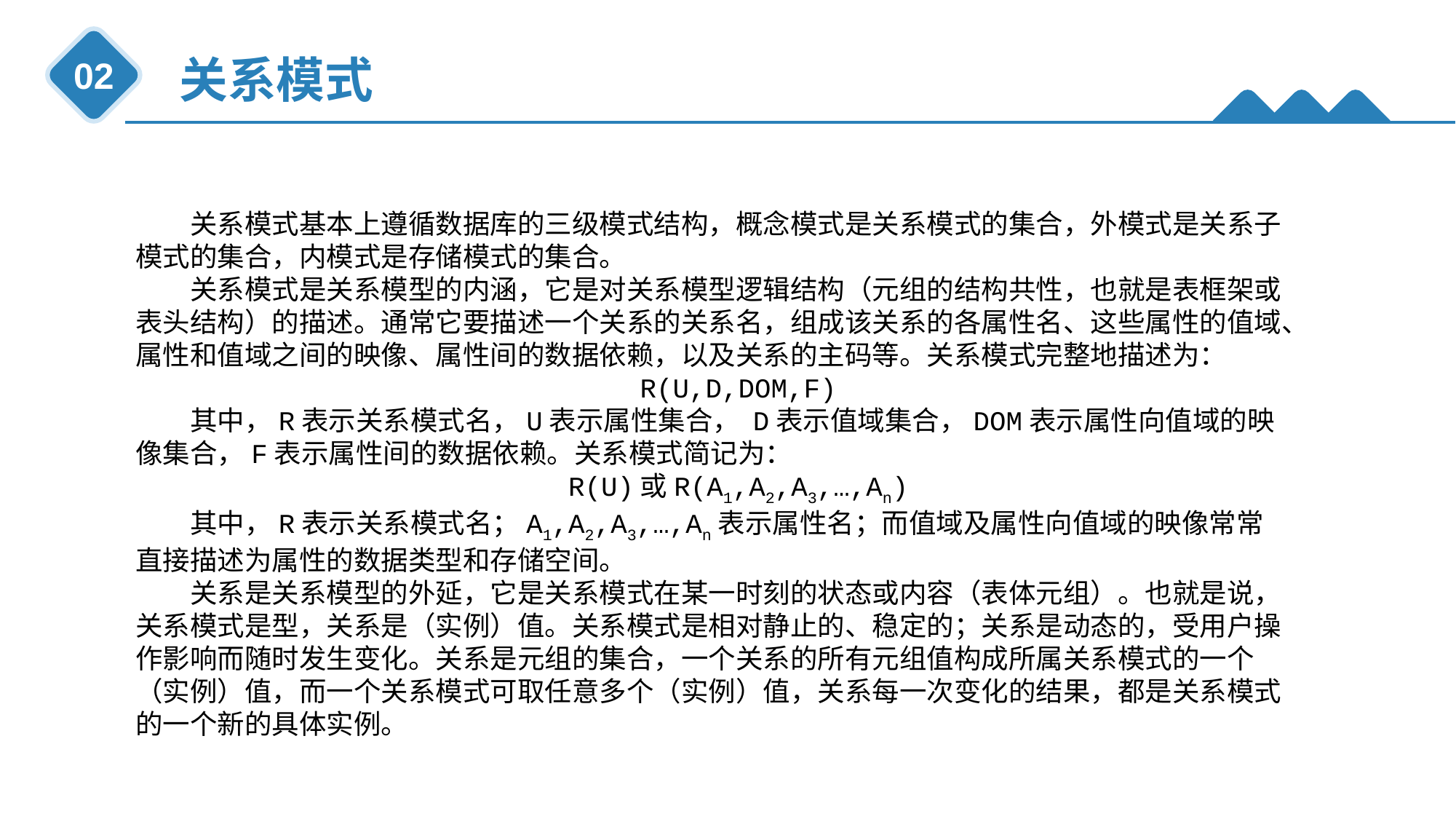

关系模式
02

关系模式基本上遵循数据库的三级模式结构，概念模式是关系模式的集合，外模式是关系子模式的集合，内模式是存储模式的集合。
关系模式是关系模型的内涵，它是对关系模型逻辑结构（元组的结构共性，也就是表框架或表头结构）的描述。通常它要描述一个关系的关系名，组成该关系的各属性名、这些属性的值域、属性和值域之间的映像、属性间的数据依赖，以及关系的主码等。关系模式完整地描述为：
R(U,D,DOM,F)
其中，R表示关系模式名，U表示属性集合， D表示值域集合，DOM表示属性向值域的映像集合，F表示属性间的数据依赖。关系模式简记为：
R(U)或R(A1,A2,A3,…,An)
其中，R表示关系模式名；A1,A2,A3,…,An表示属性名；而值域及属性向值域的映像常常直接描述为属性的数据类型和存储空间。
关系是关系模型的外延，它是关系模式在某一时刻的状态或内容（表体元组）。也就是说，关系模式是型，关系是（实例）值。关系模式是相对静止的、稳定的；关系是动态的，受用户操作影响而随时发生变化。关系是元组的集合，一个关系的所有元组值构成所属关系模式的一个（实例）值，而一个关系模式可取任意多个（实例）值，关系每一次变化的结果，都是关系模式的一个新的具体实例。